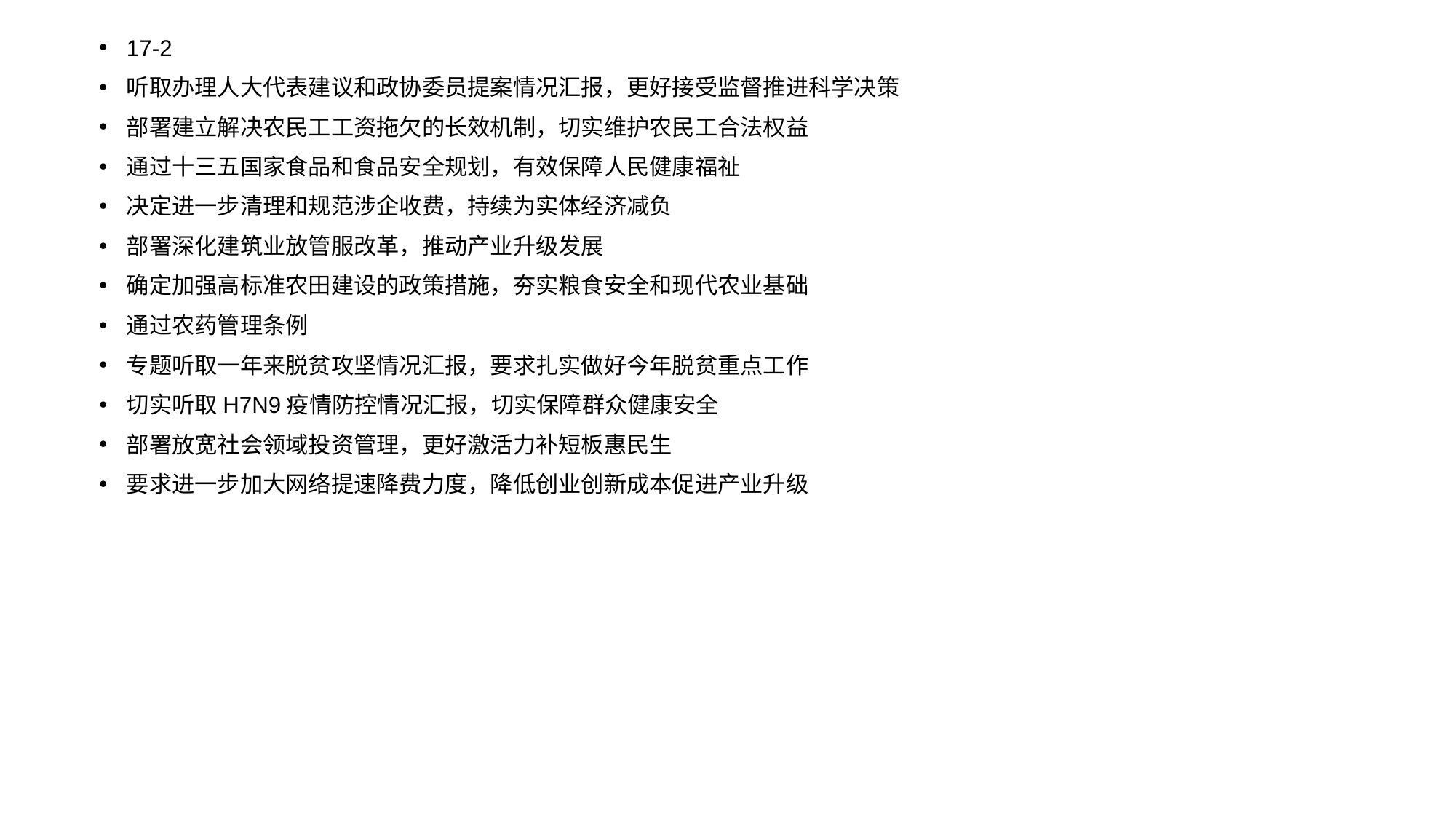

17-2
听取办理人大代表建议和政协委员提案情况汇报，更好接受监督推进科学决策
部署建立解决农民工工资拖欠的长效机制，切实维护农民工合法权益
通过十三五国家食品和食品安全规划，有效保障人民健康福祉
决定进一步清理和规范涉企收费，持续为实体经济减负
部署深化建筑业放管服改革，推动产业升级发展
确定加强高标准农田建设的政策措施，夯实粮食安全和现代农业基础
通过农药管理条例
专题听取一年来脱贫攻坚情况汇报，要求扎实做好今年脱贫重点工作
切实听取H7N9疫情防控情况汇报，切实保障群众健康安全
部署放宽社会领域投资管理，更好激活力补短板惠民生
要求进一步加大网络提速降费力度，降低创业创新成本促进产业升级